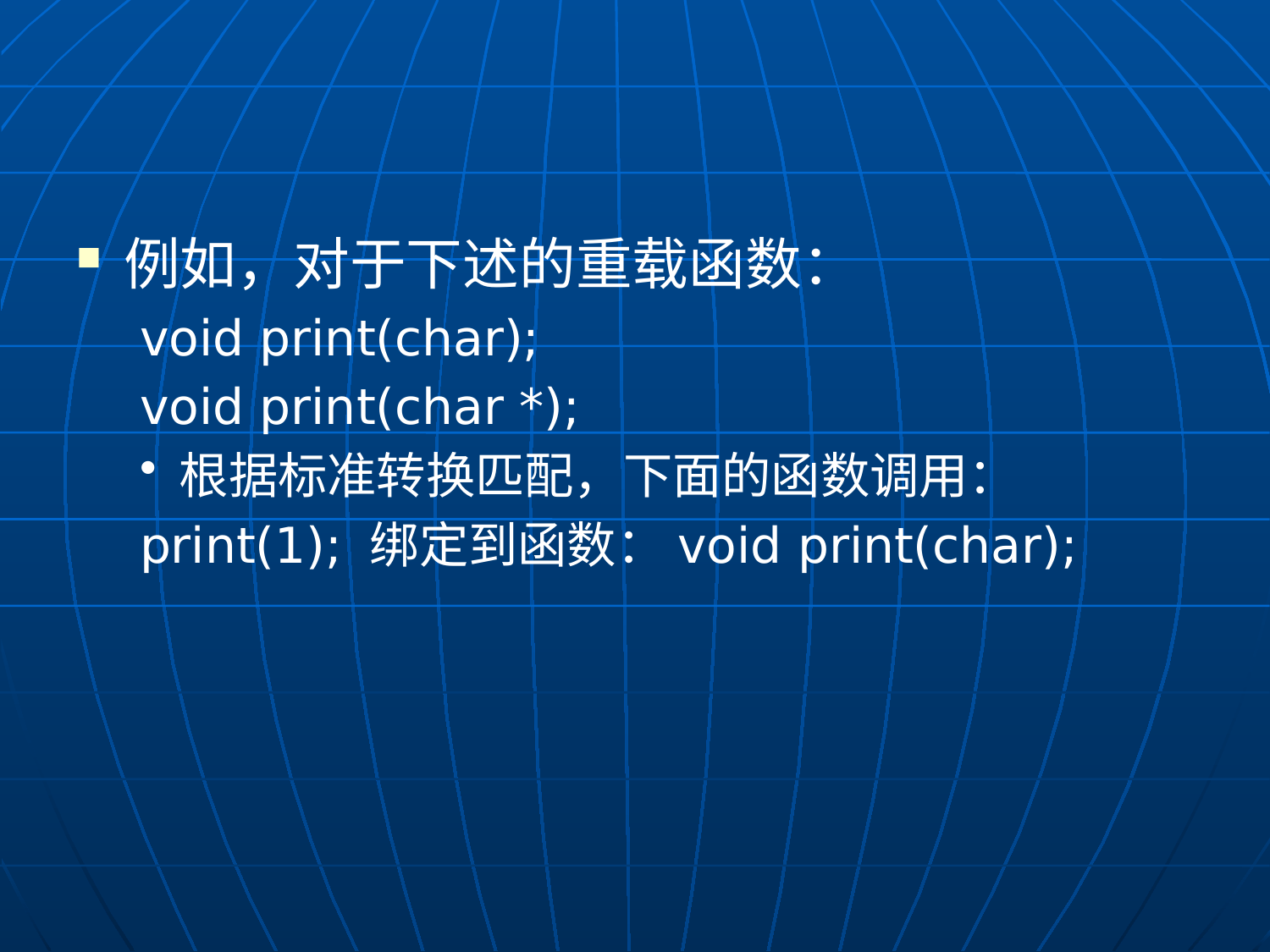

#
例如，对于下述的重载函数：
void print(char);
void print(char *);
根据标准转换匹配，下面的函数调用：
print(1); 绑定到函数：void print(char);